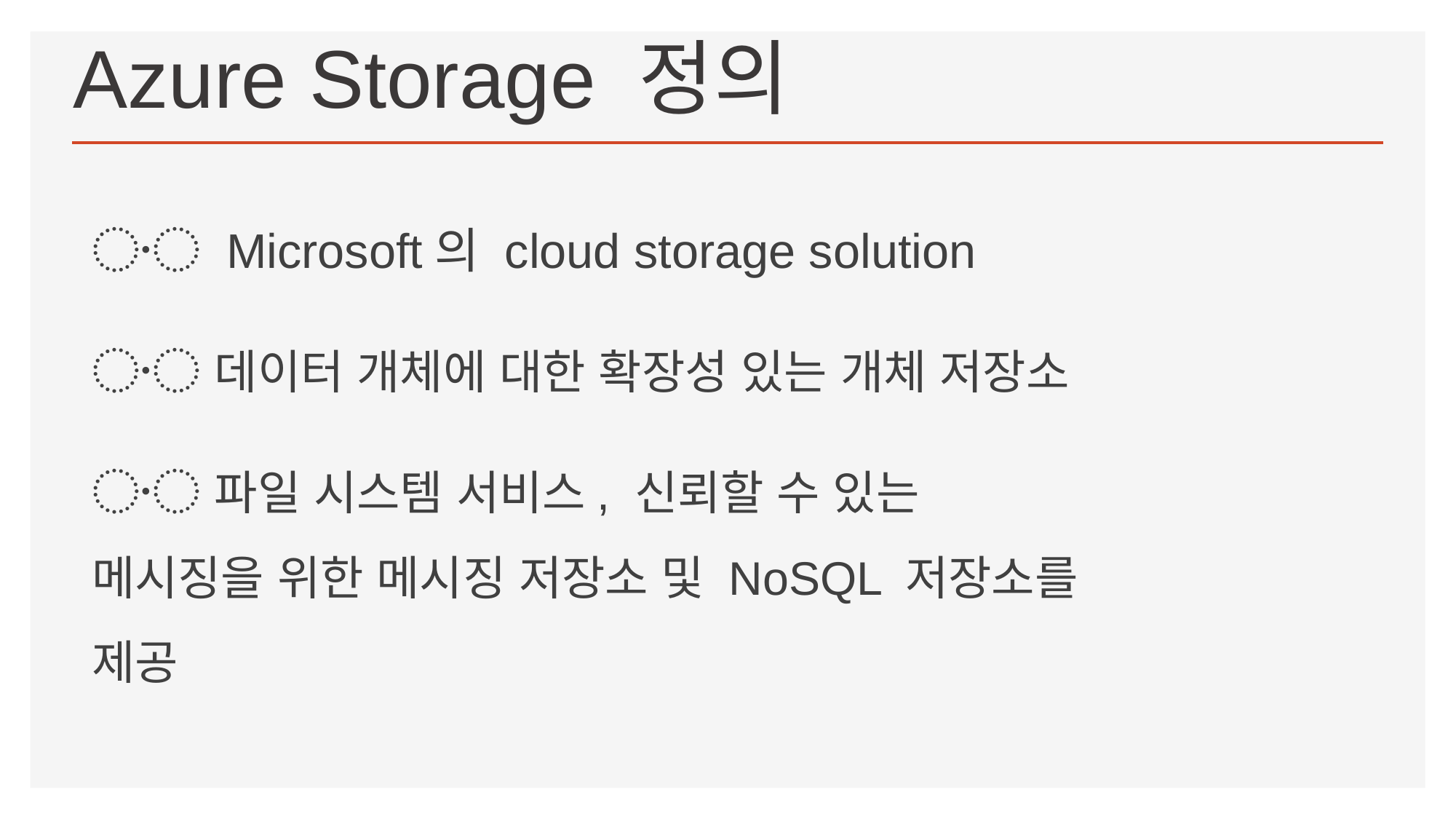

# Azure Storage 정의
〮 Microsoft의 cloud storage solution
〮 데이터 개체에 대한 확장성 있는 개체 저장소
〮 파일 시스템 서비스, 신뢰할 수 있는 메시징을 위한 메시징 저장소 및 NoSQL 저장소를 제공